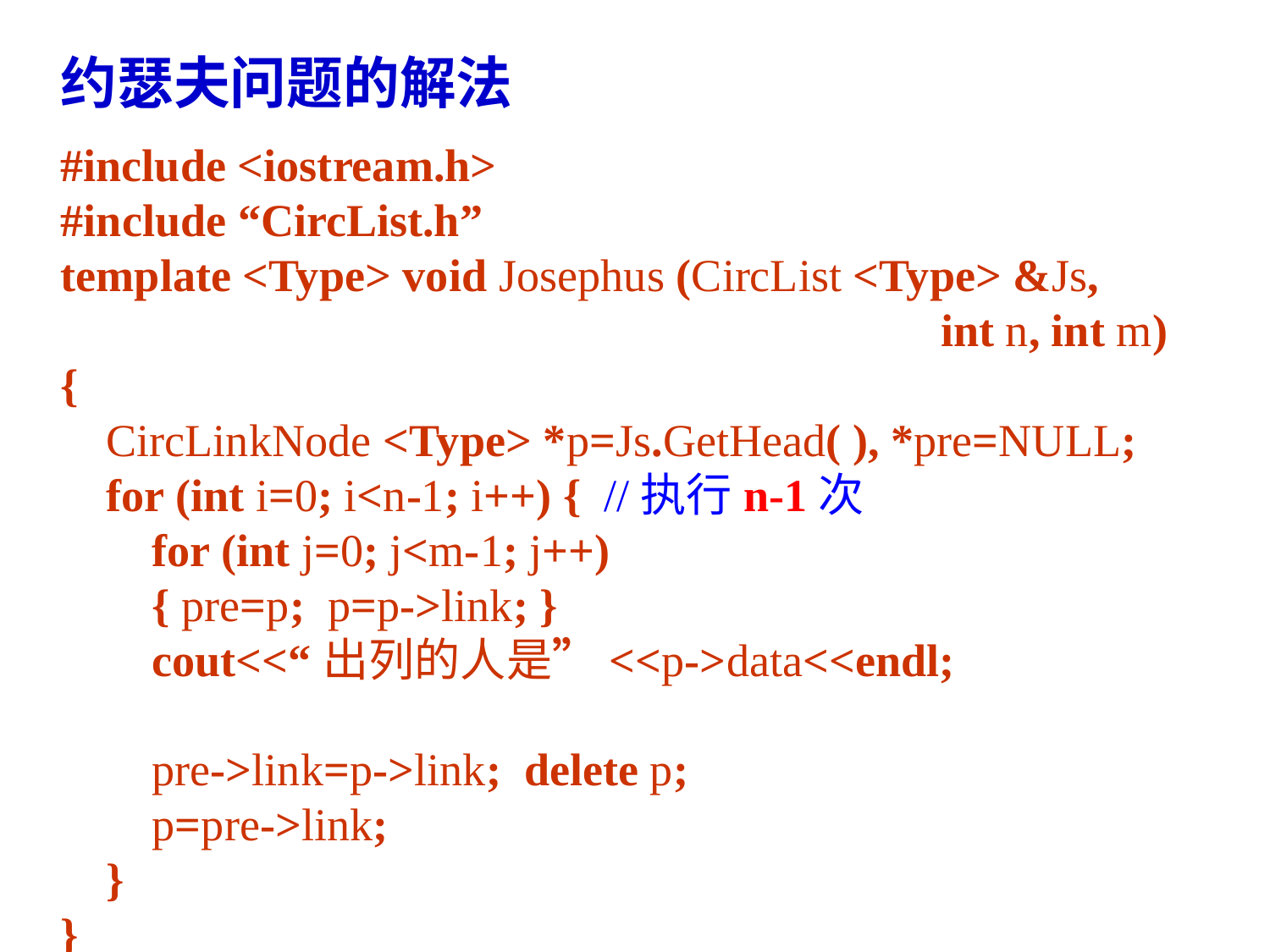

约瑟夫问题的解法
#include <iostream.h>
#include “CircList.h”
template <Type> void Josephus (CircList <Type> &Js,
                                                                             int n, int m)
{
    CircLinkNode <Type> *p=Js.GetHead( ), *pre=NULL;
    for (int i=0; i<n-1; i++) {  //执行n-1次
        for (int j=0; j<m-1; j++)
        { pre=p;  p=p->link; }
        cout<<“出列的人是”<<p->data<<endl;
        pre->link=p->link;  delete p;
        p=pre->link;
    }
}
148